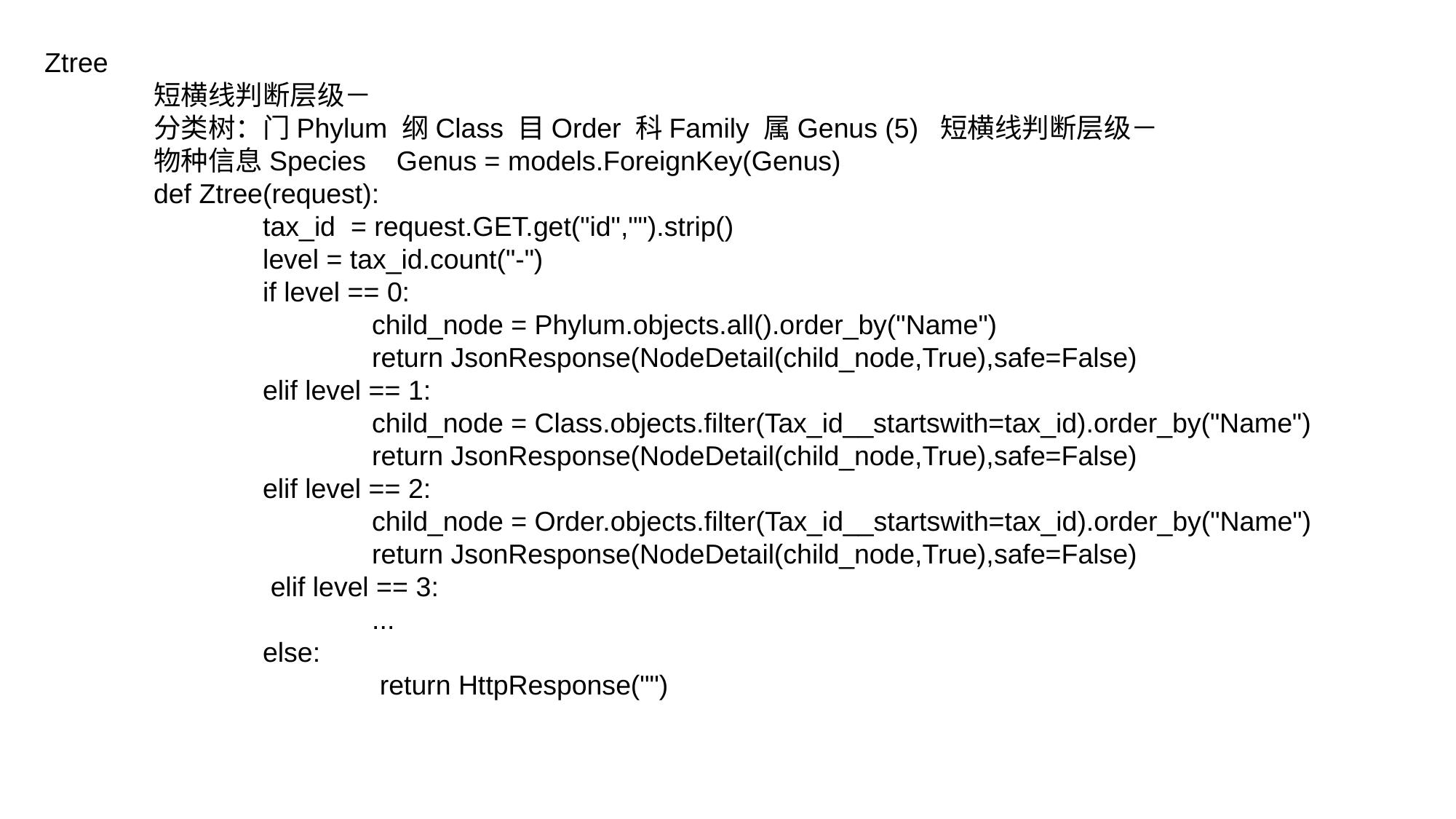

Ztree
	短横线判断层级－
	分类树：门Phylum 纲Class 目Order 科Family 属Genus (5)  短横线判断层级－
	物种信息Species    Genus = models.ForeignKey(Genus)
	def Ztree(request):
		tax_id  = request.GET.get("id","").strip()
		level = tax_id.count("-")
		if level == 0:
			child_node = Phylum.objects.all().order_by("Name")
			return JsonResponse(NodeDetail(child_node,True),safe=False)
		elif level == 1:
			child_node = Class.objects.filter(Tax_id__startswith=tax_id).order_by("Name")
			return JsonResponse(NodeDetail(child_node,True),safe=False)
		elif level == 2:
			child_node = Order.objects.filter(Tax_id__startswith=tax_id).order_by("Name")
			return JsonResponse(NodeDetail(child_node,True),safe=False)
		 elif level == 3:
			...
		else:
			 return HttpResponse("")